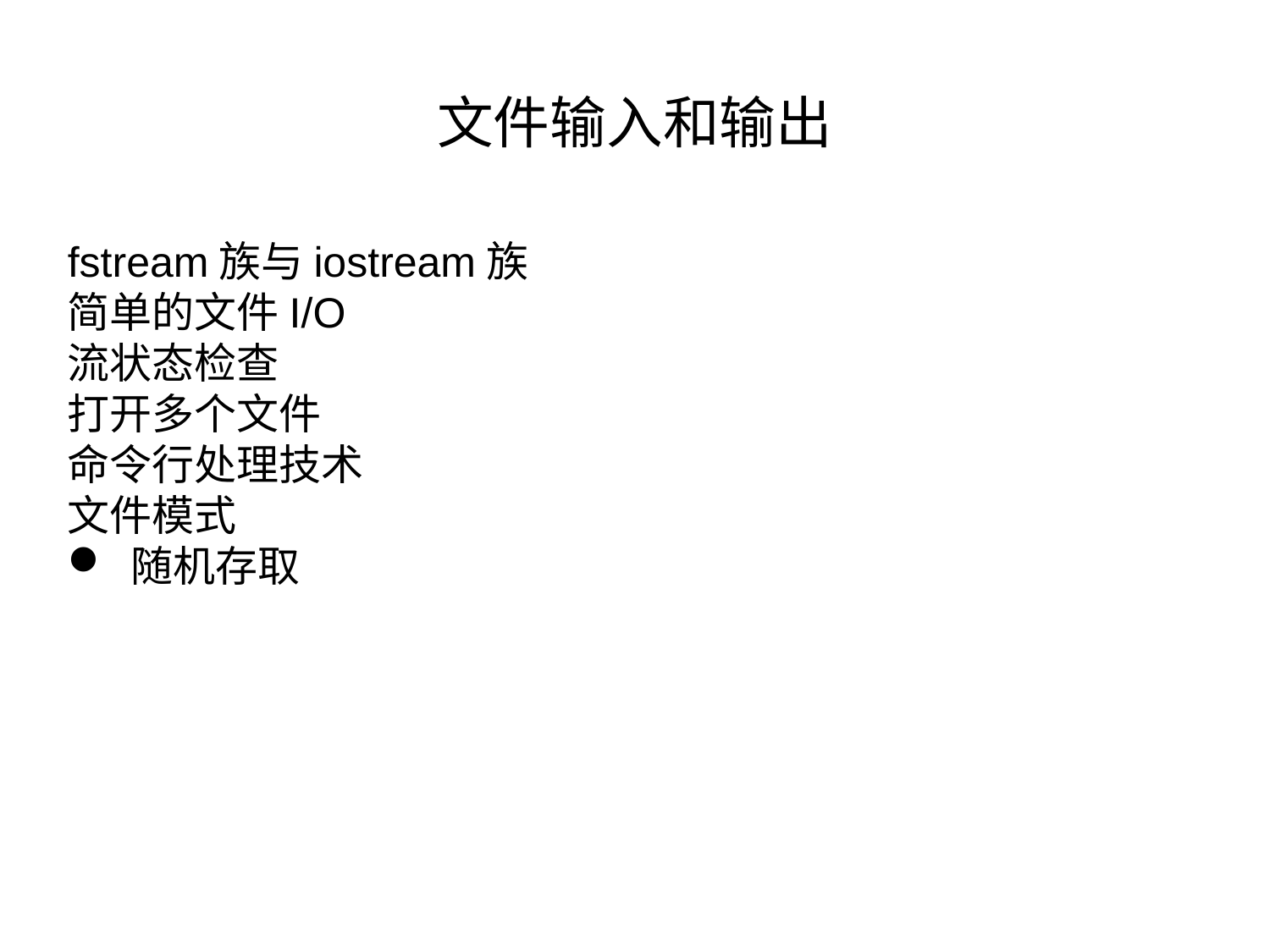

文件输入和输出
fstream族与iostream族
简单的文件I/O
流状态检查
打开多个文件
命令行处理技术
文件模式
随机存取